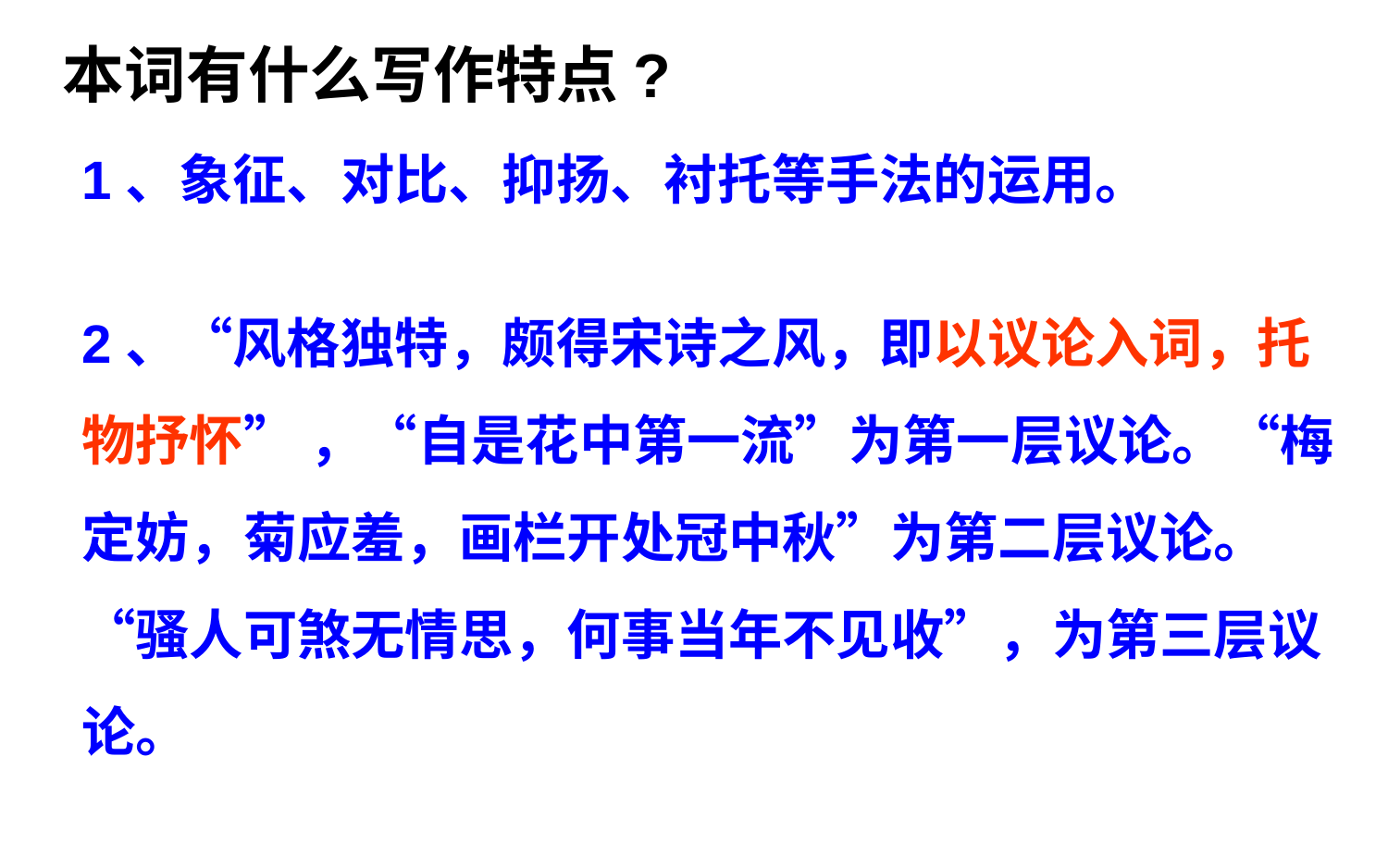

本词有什么写作特点?
1、象征、对比、抑扬、衬托等手法的运用。
2、“风格独特，颇得宋诗之风，即以议论入词，托物抒怀” ，“自是花中第一流”为第一层议论。“梅定妨，菊应羞，画栏开处冠中秋”为第二层议论。“骚人可煞无情思，何事当年不见收”，为第三层议论。